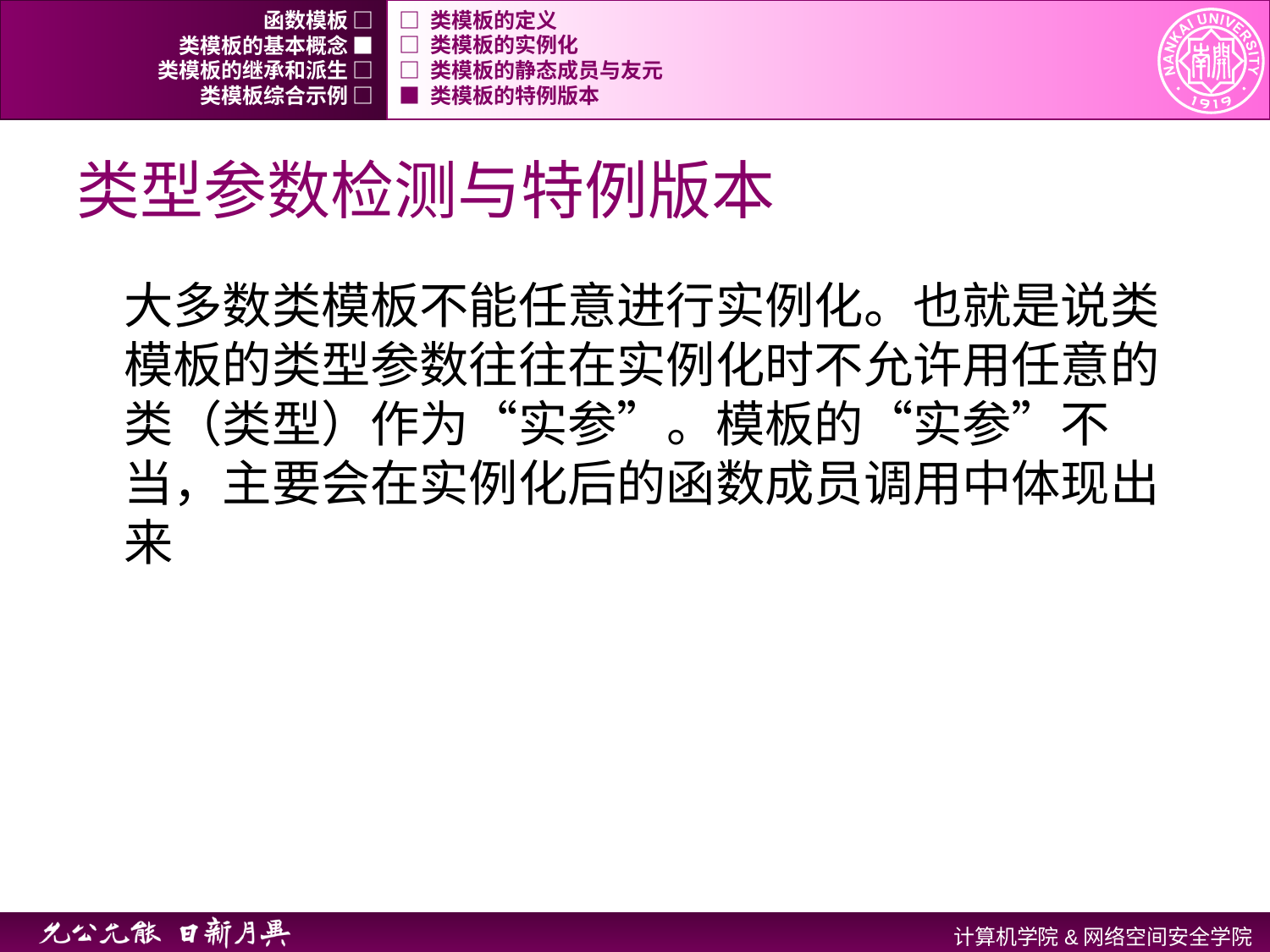

函数模板 □
□ 类模板的定义
类模板的基本概念 ■
□ 类模板的实例化
类模板的继承和派生 □
□ 类模板的静态成员与友元
类模板综合示例 □
■ 类模板的特例版本
# 类型参数检测与特例版本
大多数类模板不能任意进行实例化。也就是说类模板的类型参数往往在实例化时不允许用任意的类（类型）作为“实参”。模板的“实参”不当，主要会在实例化后的函数成员调用中体现出来